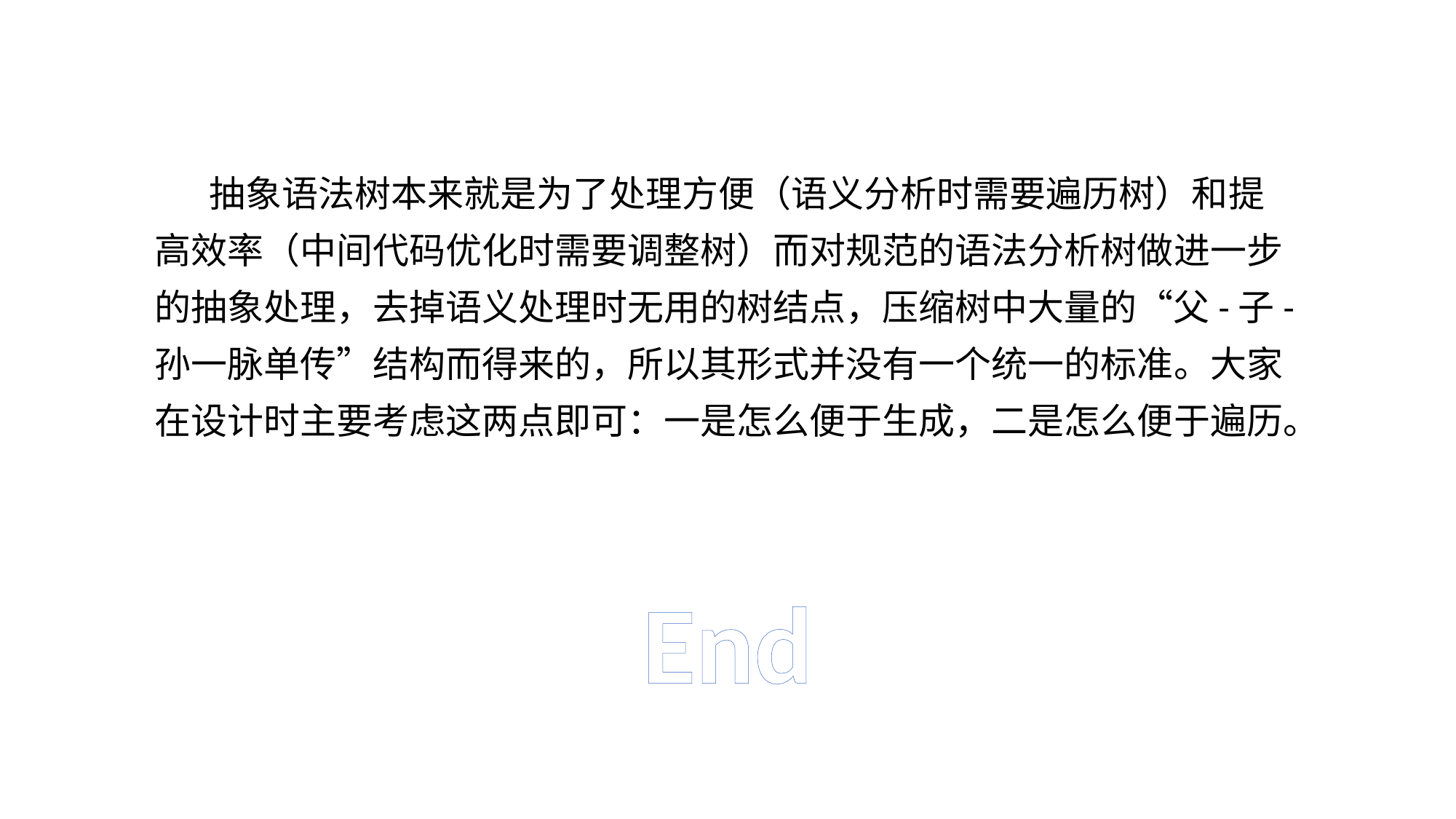

抽象语法树本来就是为了处理方便（语义分析时需要遍历树）和提高效率（中间代码优化时需要调整树）而对规范的语法分析树做进一步的抽象处理，去掉语义处理时无用的树结点，压缩树中大量的“父-子-孙一脉单传”结构而得来的，所以其形式并没有一个统一的标准。大家在设计时主要考虑这两点即可：一是怎么便于生成，二是怎么便于遍历。
End